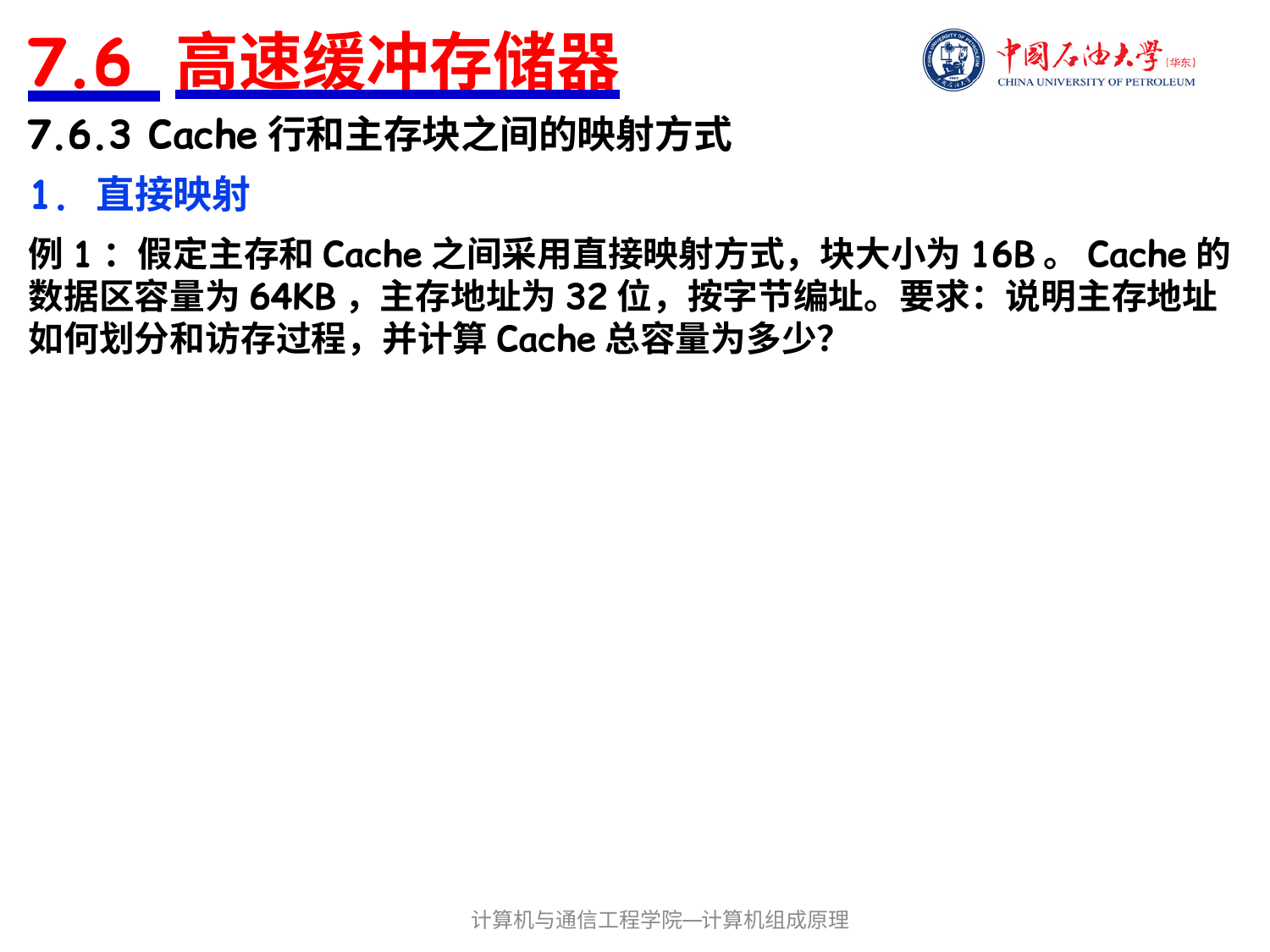

# 7.6 高速缓冲存储器
7.6.3 Cache行和主存块之间的映射方式
1. 直接映射
例1：假定主存和Cache之间采用直接映射方式，块大小为16B。Cache的数据区容量为64KB，主存地址为32位，按字节编址。要求：说明主存地址如何划分和访存过程，并计算Cache总容量为多少？
计算机与通信工程学院—计算机组成原理
65